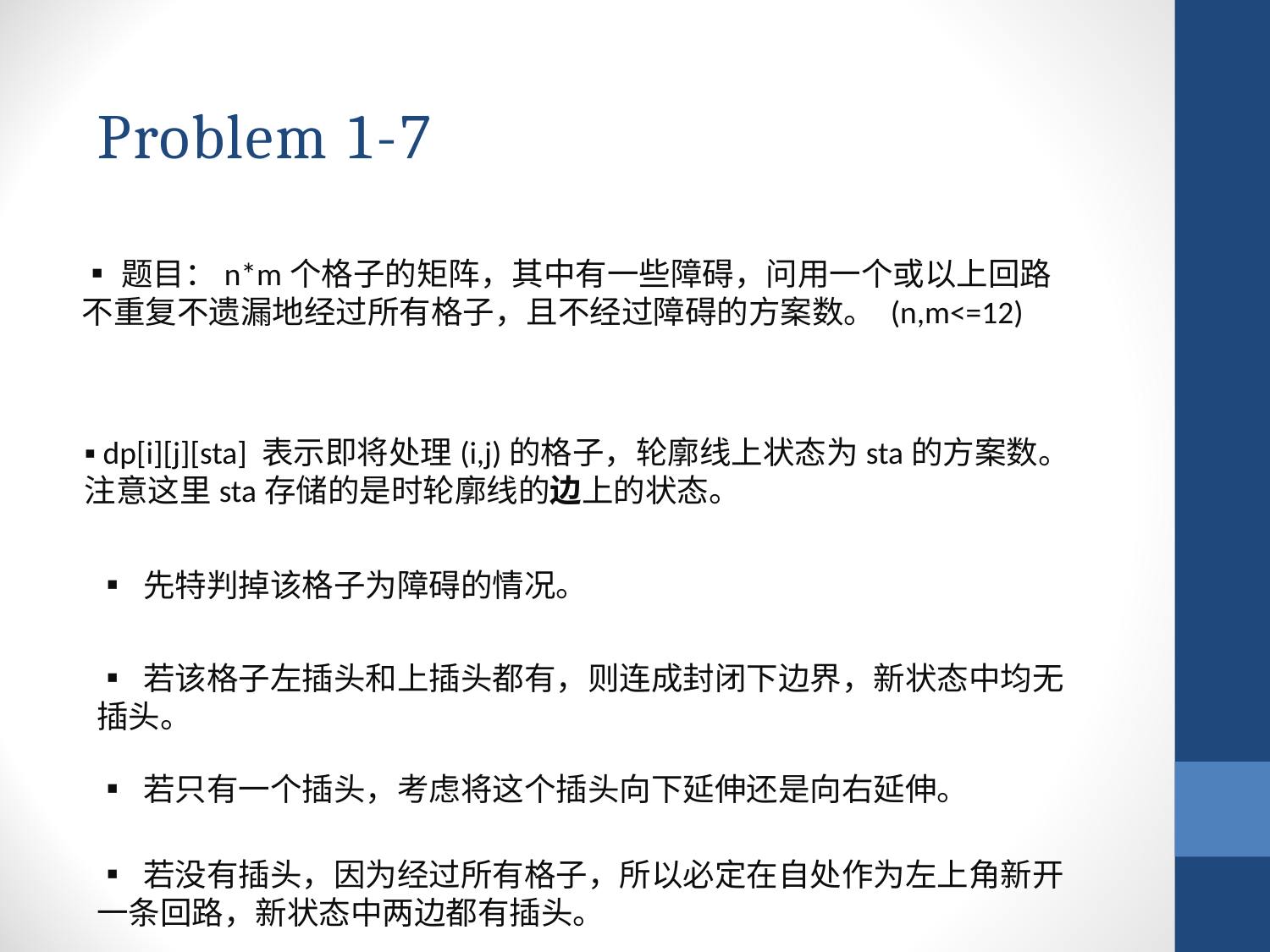

Problem 1-7
▪题目：n*m个格子的矩阵，其中有一些障碍，问用一个或以上回路不重复不遗漏地经过所有格子，且不经过障碍的方案数。 (n,m<=12)
▪ dp[i][j][sta] 表示即将处理(i,j)的格子，轮廓线上状态为sta的方案数。注意这里sta存储的是时轮廓线的边上的状态。
▪ 先特判掉该格子为障碍的情况。
▪ 若该格子左插头和上插头都有，则连成封闭下边界，新状态中均无插头。
▪ 若只有一个插头，考虑将这个插头向下延伸还是向右延伸。
▪ 若没有插头，因为经过所有格子，所以必定在自处作为左上角新开一条回路，新状态中两边都有插头。